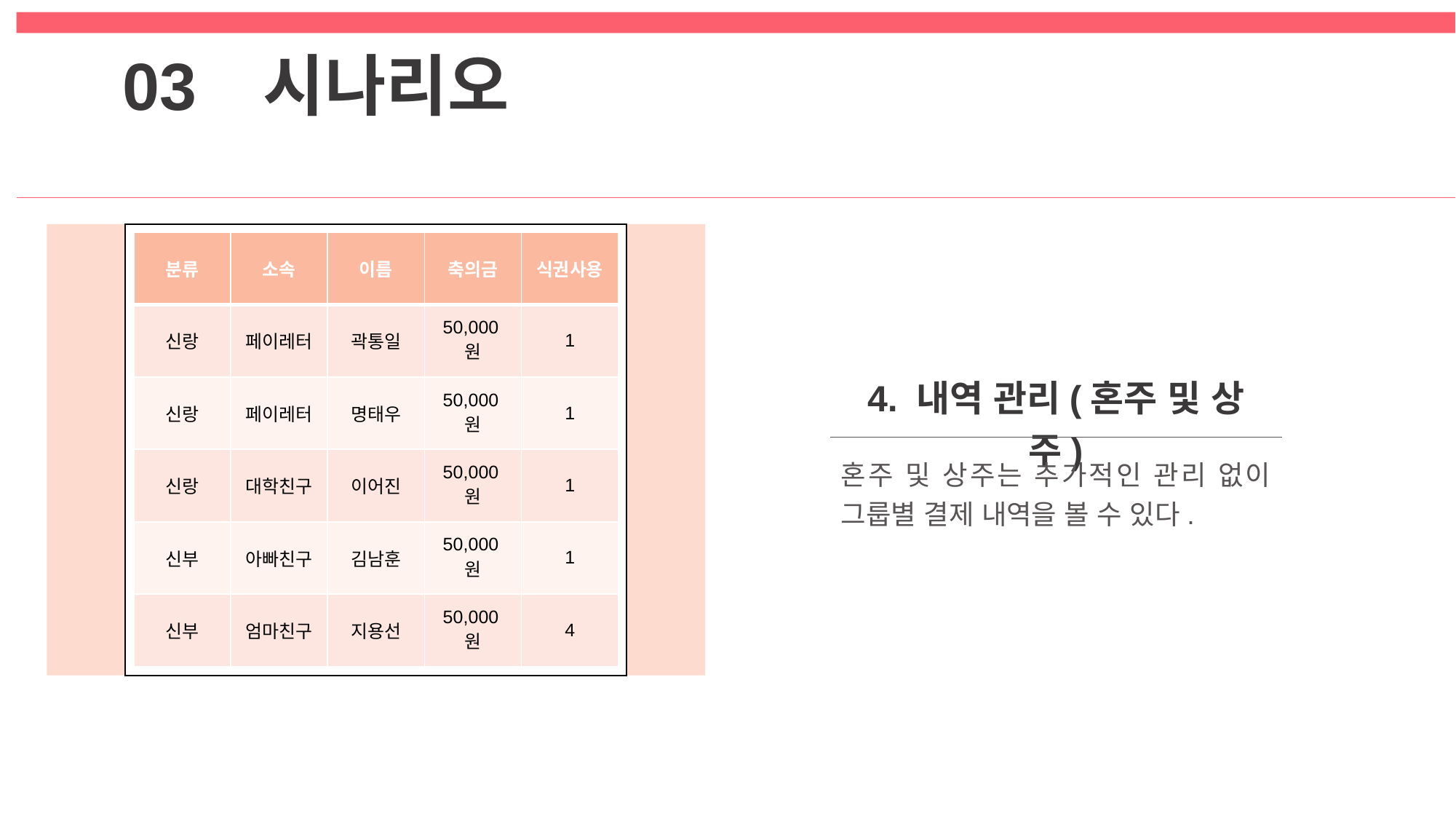

03
시나리오

| 분류 | 소속 | 이름 | 축의금 | 식권사용 |
| --- | --- | --- | --- | --- |
| 신랑 | 페이레터 | 곽통일 | 50,000원 | 1 |
| 신랑 | 페이레터 | 명태우 | 50,000원 | 1 |
| 신랑 | 대학친구 | 이어진 | 50,000원 | 1 |
| 신부 | 아빠친구 | 김남훈 | 50,000원 | 1 |
| 신부 | 엄마친구 | 지용선 | 50,000원 | 4 |
4. 내역 관리(혼주 및 상주)
혼주 및 상주는 추가적인 관리 없이 그룹별 결제 내역을 볼 수 있다.